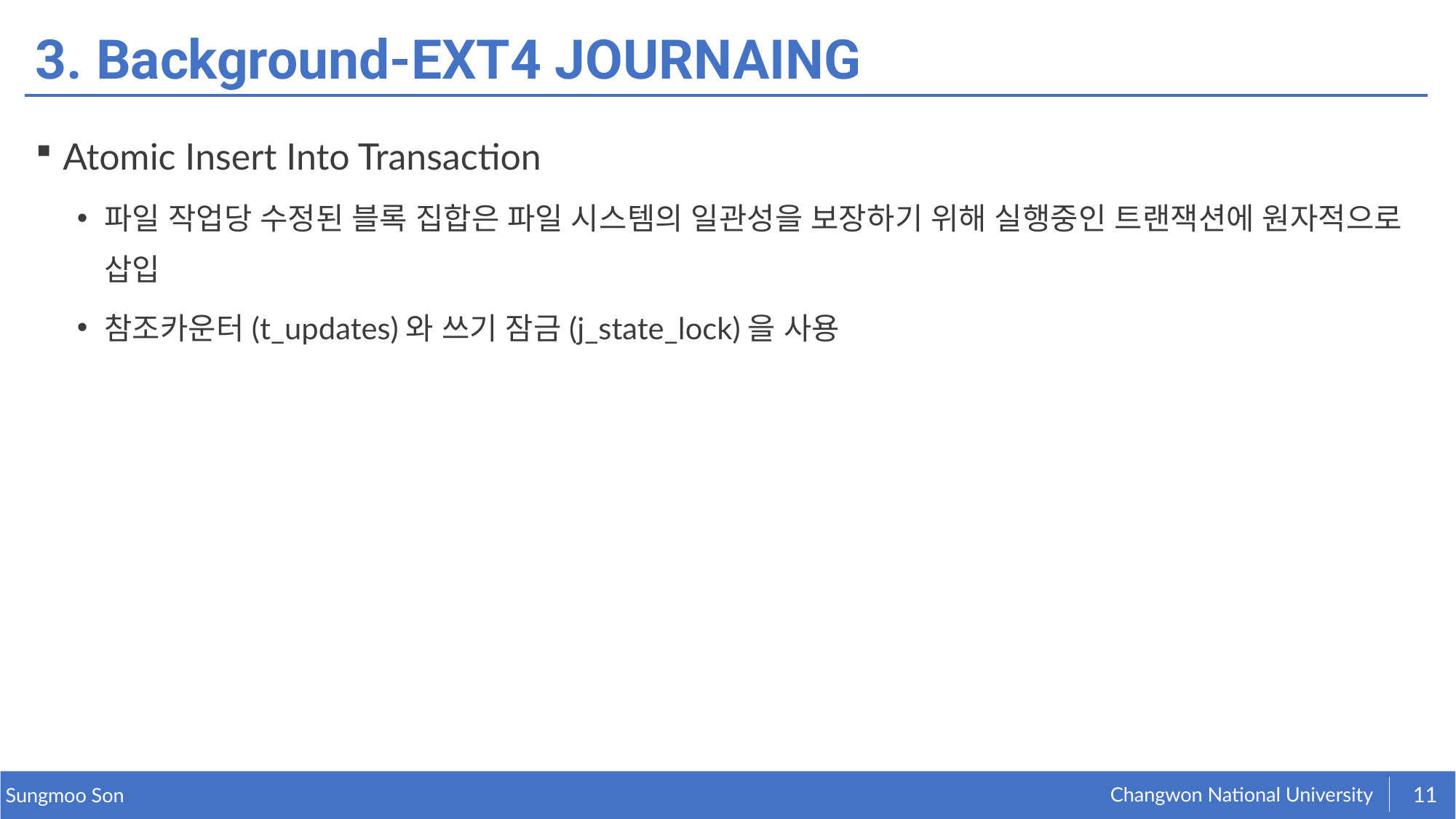

# 3. Background-EXT4 JOURNAING
Atomic Insert Into Transaction
파일 작업당 수정된 블록 집합은 파일 시스템의 일관성을 보장하기 위해 실행중인 트랜잭션에 원자적으로 삽입
참조카운터(t_updates)와 쓰기 잠금(j_state_lock)을 사용

11